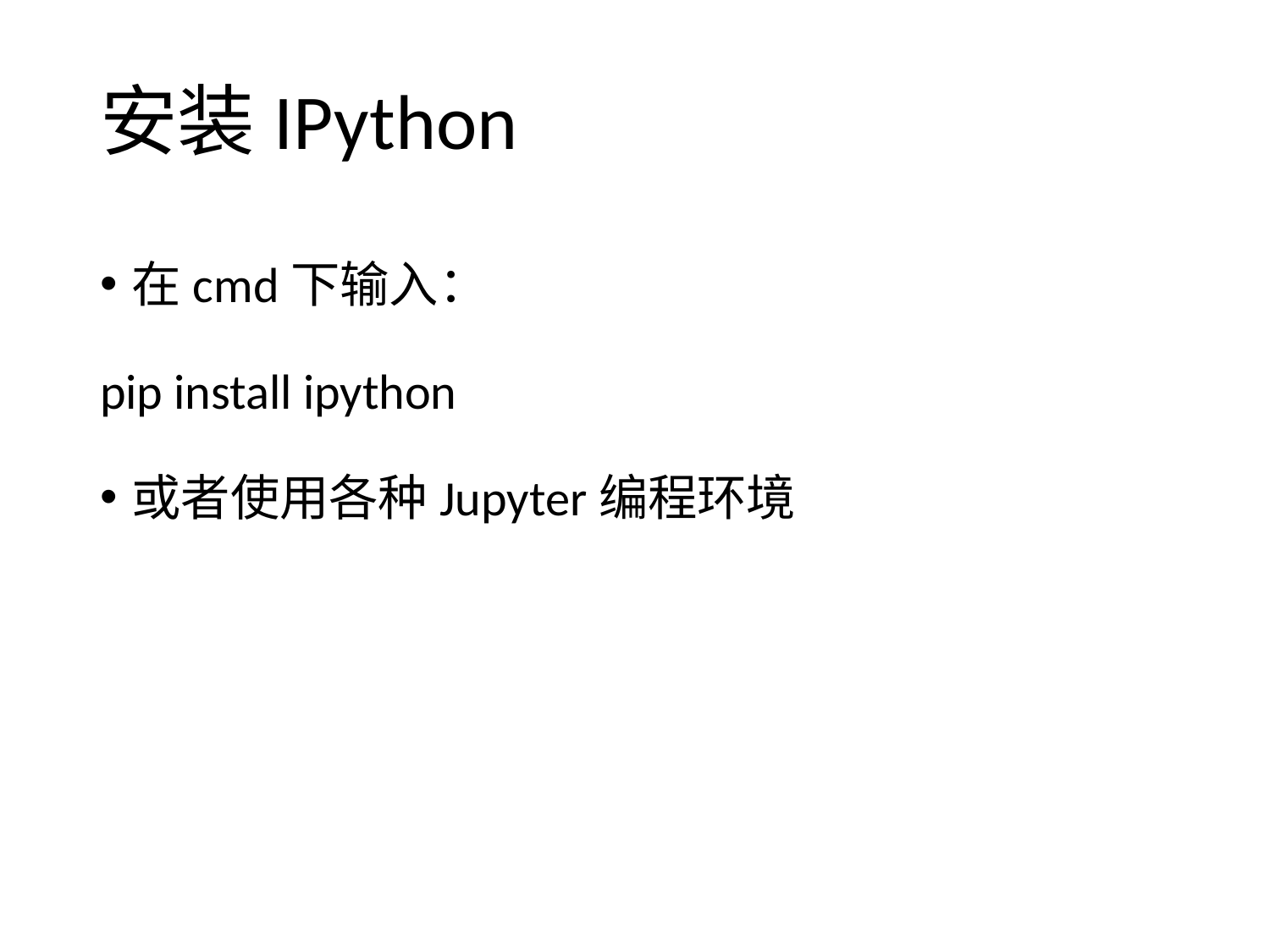

# 安装IPython
在cmd下输入：
pip install ipython
或者使用各种Jupyter编程环境